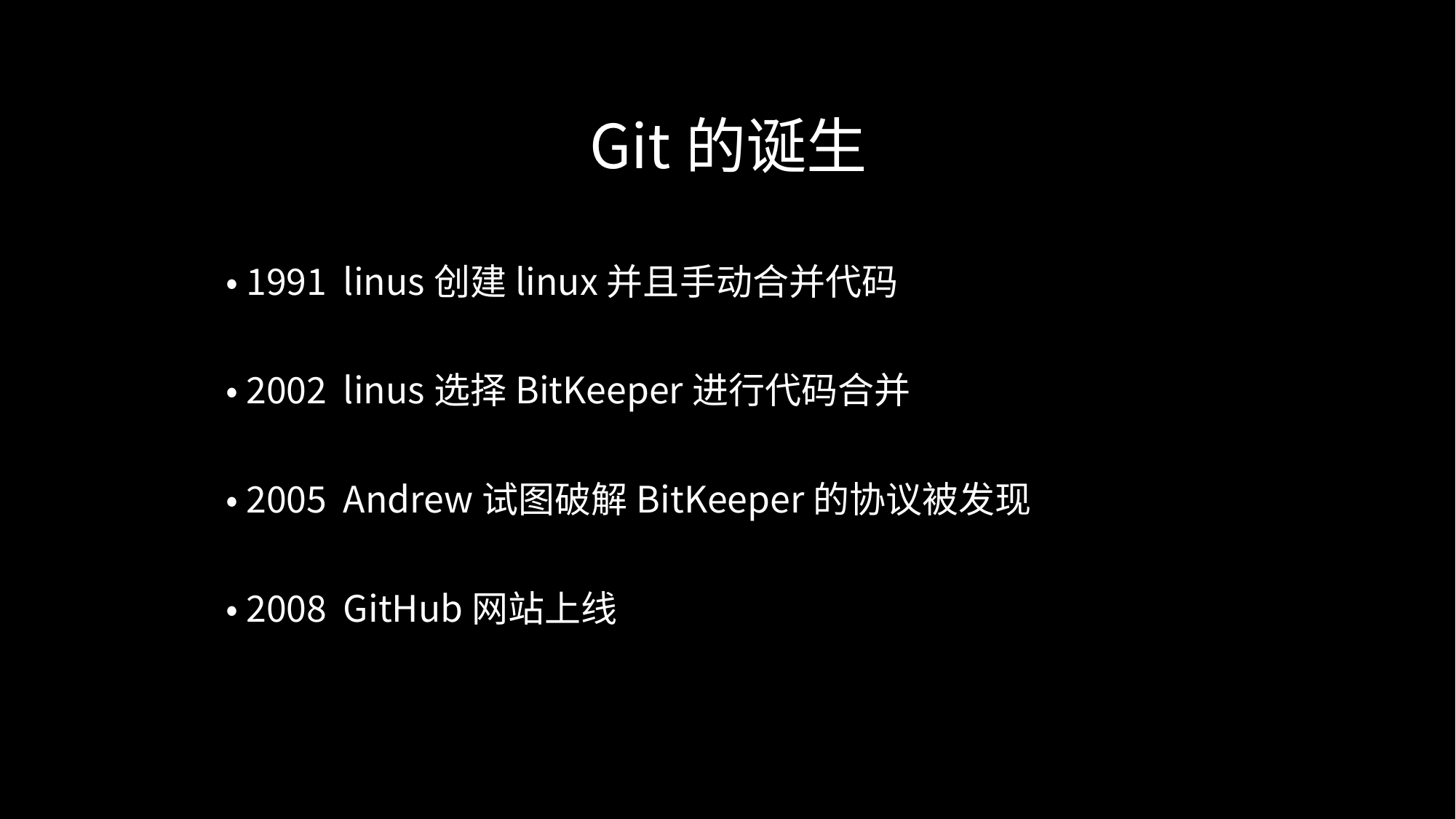

# Git的诞生

• 1991  linus创建linux并且手动合并代码

• 2002  linus选择BitKeeper进行代码合并

• 2005  Andrew试图破解BitKeeper的协议被发现

• 2008  GitHub网站上线